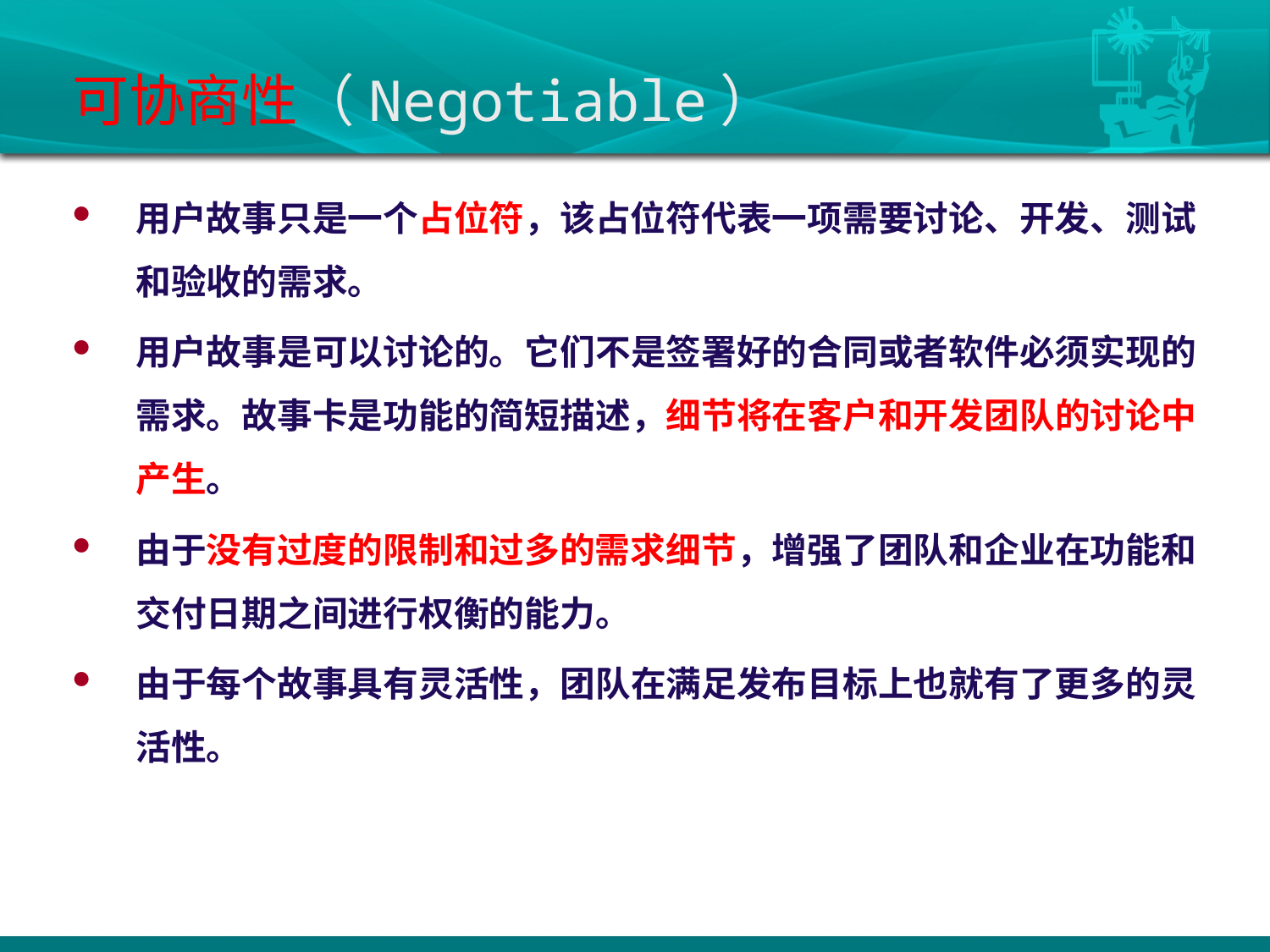

# 可协商性（Negotiable）
用户故事只是一个占位符，该占位符代表一项需要讨论、开发、测试和验收的需求。
用户故事是可以讨论的。它们不是签署好的合同或者软件必须实现的需求。故事卡是功能的简短描述，细节将在客户和开发团队的讨论中产生。
由于没有过度的限制和过多的需求细节，增强了团队和企业在功能和交付日期之间进行权衡的能力。
由于每个故事具有灵活性，团队在满足发布目标上也就有了更多的灵活性。